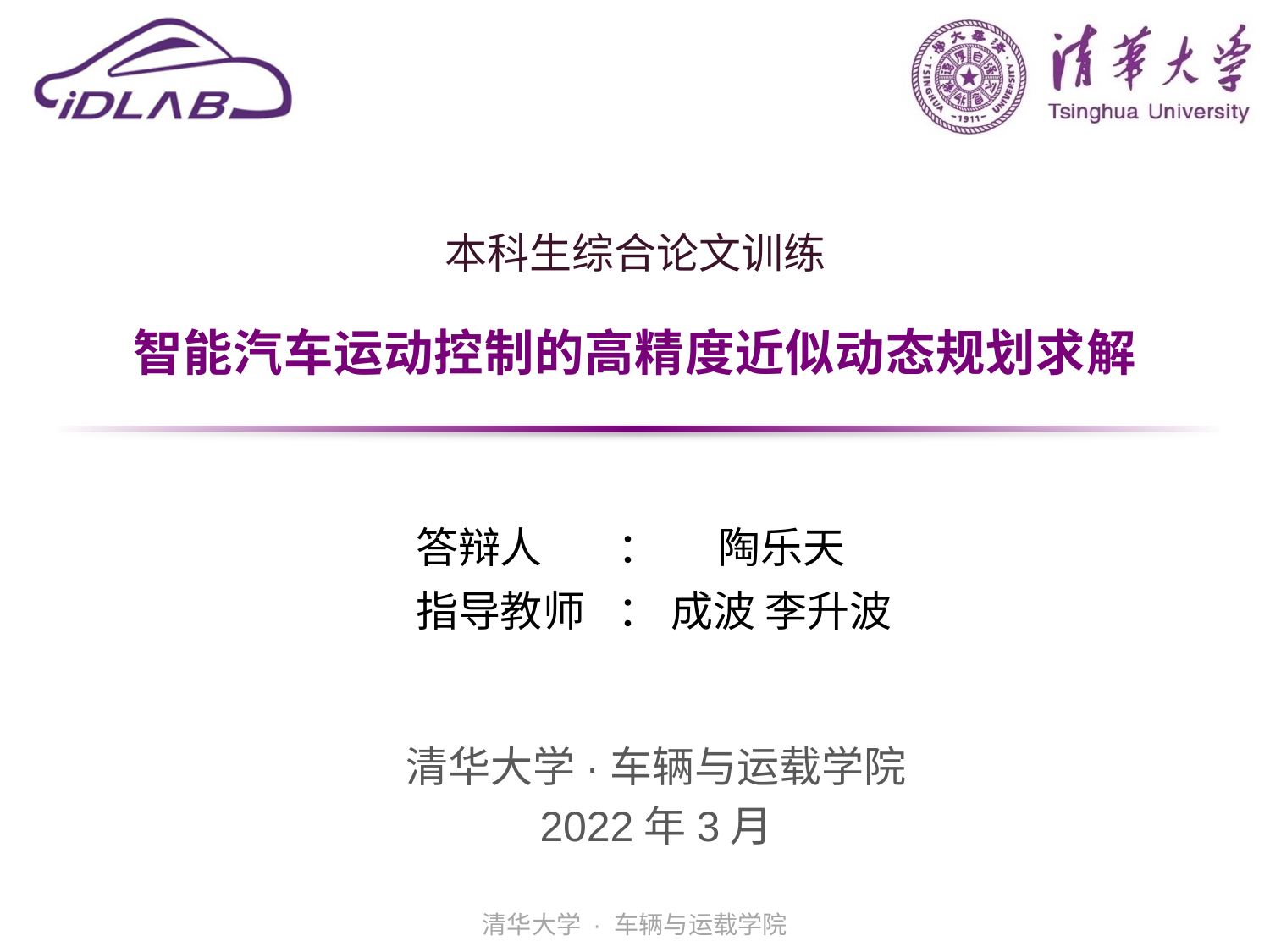

本科生综合论文训练
# 智能汽车运动控制的高精度近似动态规划求解

清华大学·车辆与运载学院
2022年3月
| 答辩人 | ： | 陶乐天 |
| --- | --- | --- |
| 指导教师 | ： | 成波 李升波 |